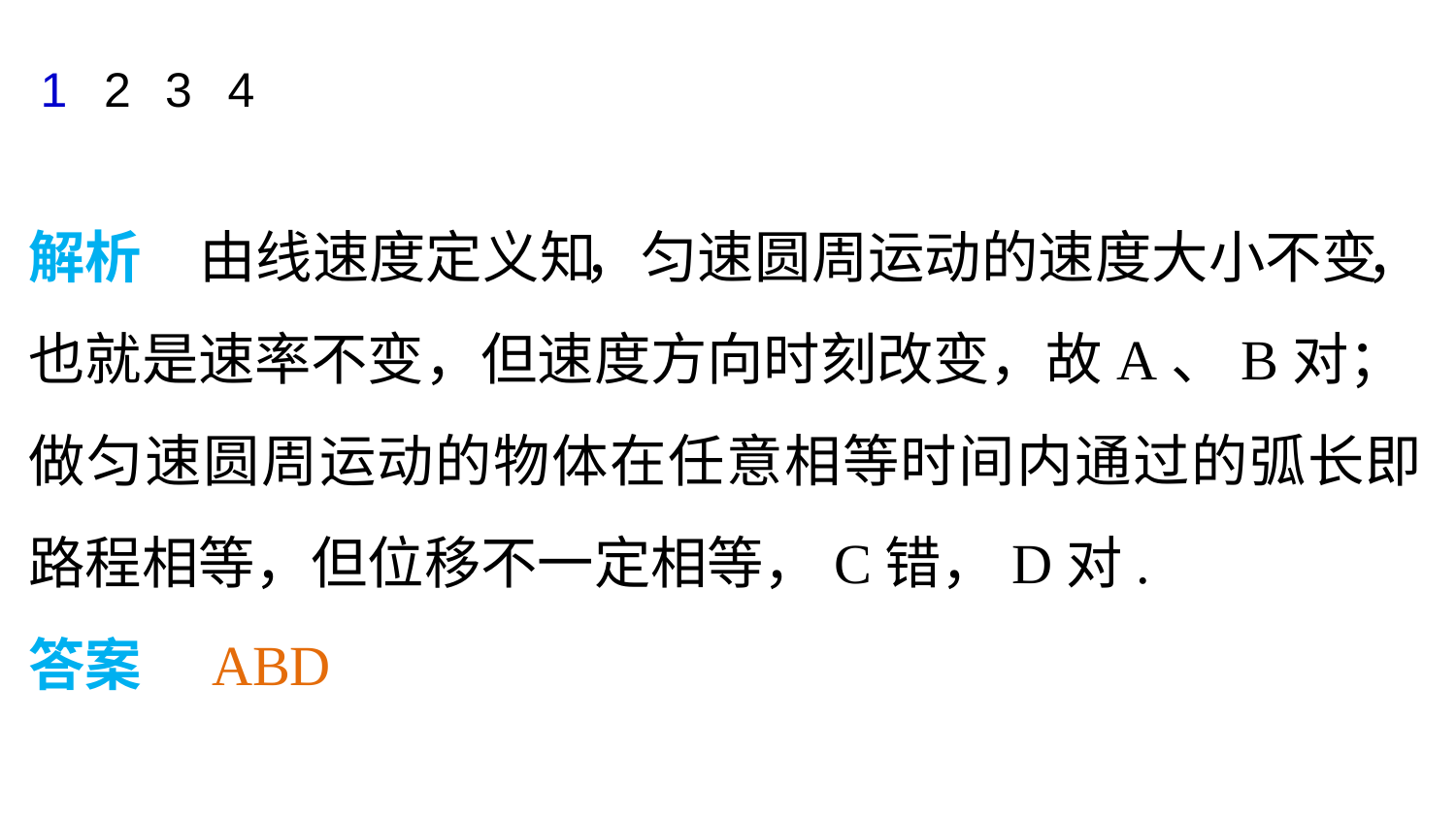

1
2
3
4
解析　由线速度定义知，匀速圆周运动的速度大小不变，也就是速率不变，但速度方向时刻改变，故A、B对；
做匀速圆周运动的物体在任意相等时间内通过的弧长即路程相等，但位移不一定相等，C错，D对.
答案　ABD